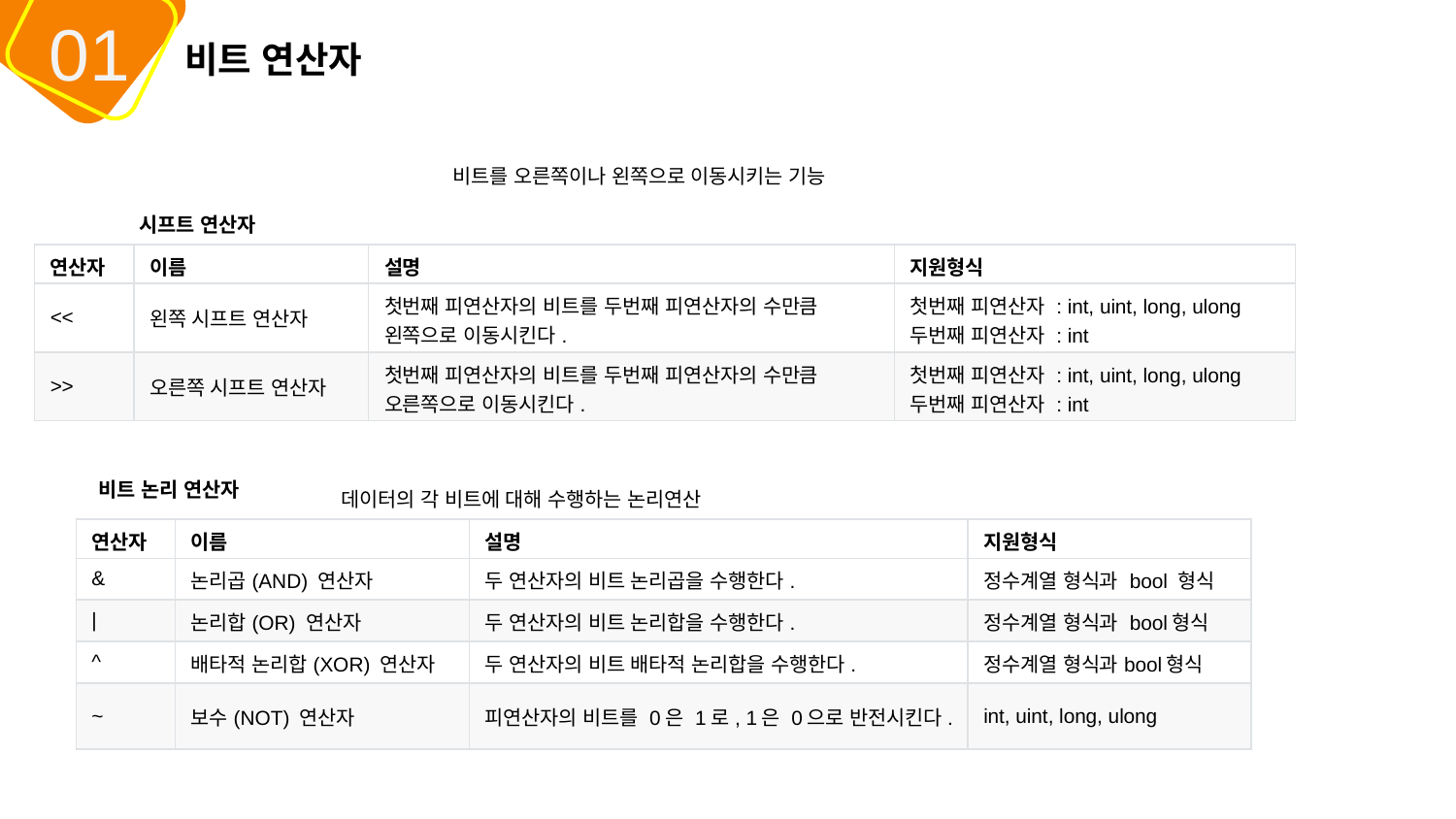

01
비트 연산자
비트를 오른쪽이나 왼쪽으로 이동시키는 기능
시프트 연산자
| 연산자 | 이름 | 설명 | 지원형식 |
| --- | --- | --- | --- |
| << | 왼쪽 시프트 연산자 | 첫번째 피연산자의 비트를 두번째 피연산자의 수만큼 왼쪽으로 이동시킨다. | 첫번째 피연산자 : int, uint, long, ulong 두번째 피연산자 : int |
| >> | 오른쪽 시프트 연산자 | 첫번째 피연산자의 비트를 두번째 피연산자의 수만큼 오른쪽으로 이동시킨다. | 첫번째 피연산자 : int, uint, long, ulong 두번째 피연산자 : int |
비트 논리 연산자
데이터의 각 비트에 대해 수행하는 논리연산
| 연산자 | 이름 | 설명 | 지원형식 |
| --- | --- | --- | --- |
| & | 논리곱(AND) 연산자 | 두 연산자의 비트 논리곱을 수행한다. | 정수계열 형식과 bool 형식 |
| | | 논리합(OR) 연산자 | 두 연산자의 비트 논리합을 수행한다. | 정수계열 형식과 bool형식 |
| ^ | 배타적 논리합(XOR) 연산자 | 두 연산자의 비트 배타적 논리합을 수행한다. | 정수계열 형식과bool형식 |
| ~ | 보수(NOT) 연산자 | 피연산자의 비트를 0은 1로, 1은 0으로 반전시킨다. | int, uint, long, ulong |